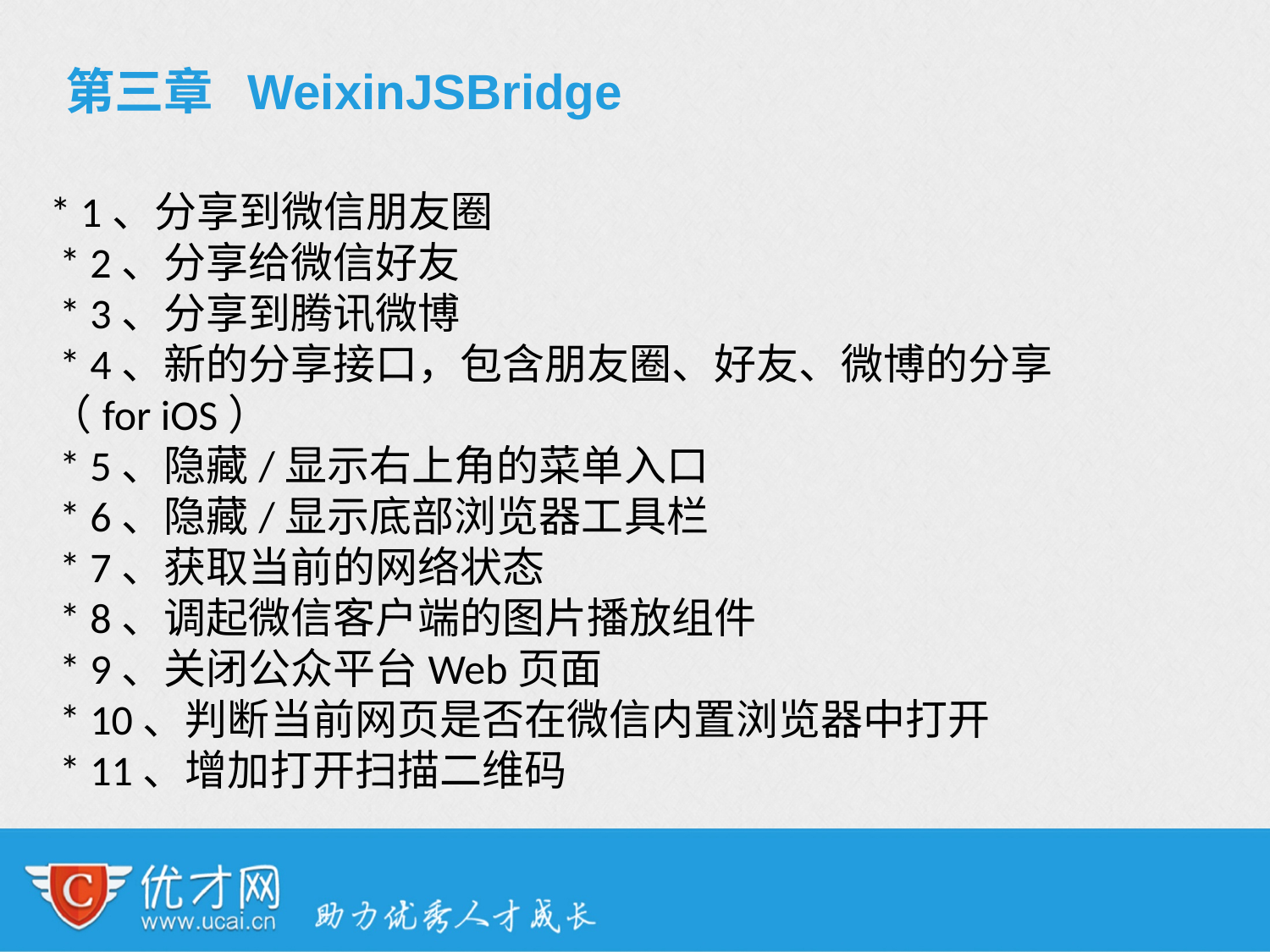

第三章  WeixinJSBridge
* 1、分享到微信朋友圈
 * 2、分享给微信好友
 * 3、分享到腾讯微博
 * 4、新的分享接口，包含朋友圈、好友、微博的分享（for iOS）
 * 5、隐藏/显示右上角的菜单入口
 * 6、隐藏/显示底部浏览器工具栏
 * 7、获取当前的网络状态
 * 8、调起微信客户端的图片播放组件
 * 9、关闭公众平台Web页面
 * 10、判断当前网页是否在微信内置浏览器中打开
 * 11、增加打开扫描二维码